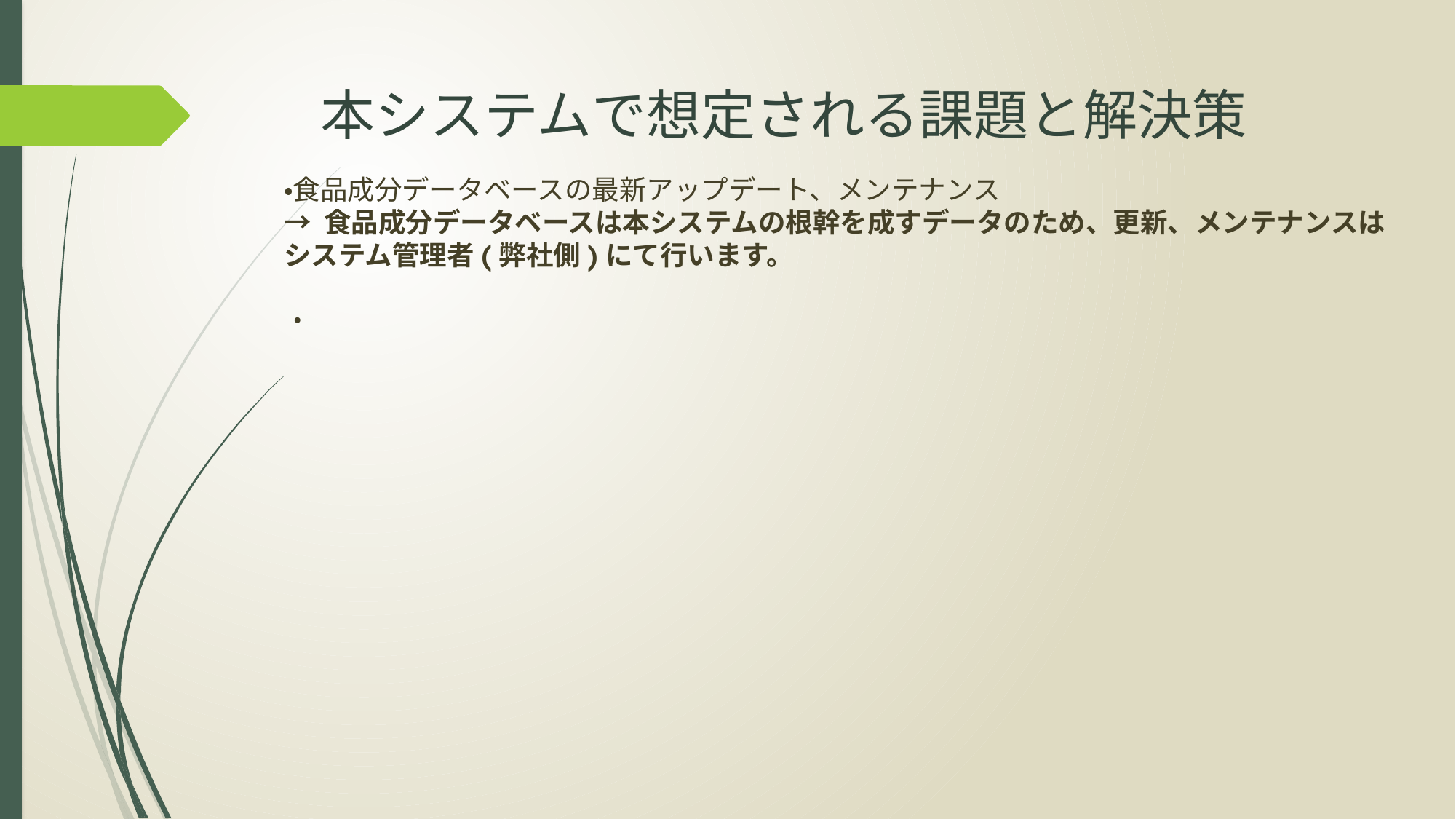

# 本システムで想定される課題と解決策
・食品成分データベースの最新アップデート、メンテナンス
→ 食品成分データベースは本システムの根幹を成すデータのため、更新、メンテナンスは
システム管理者(弊社側)にて行います。

・